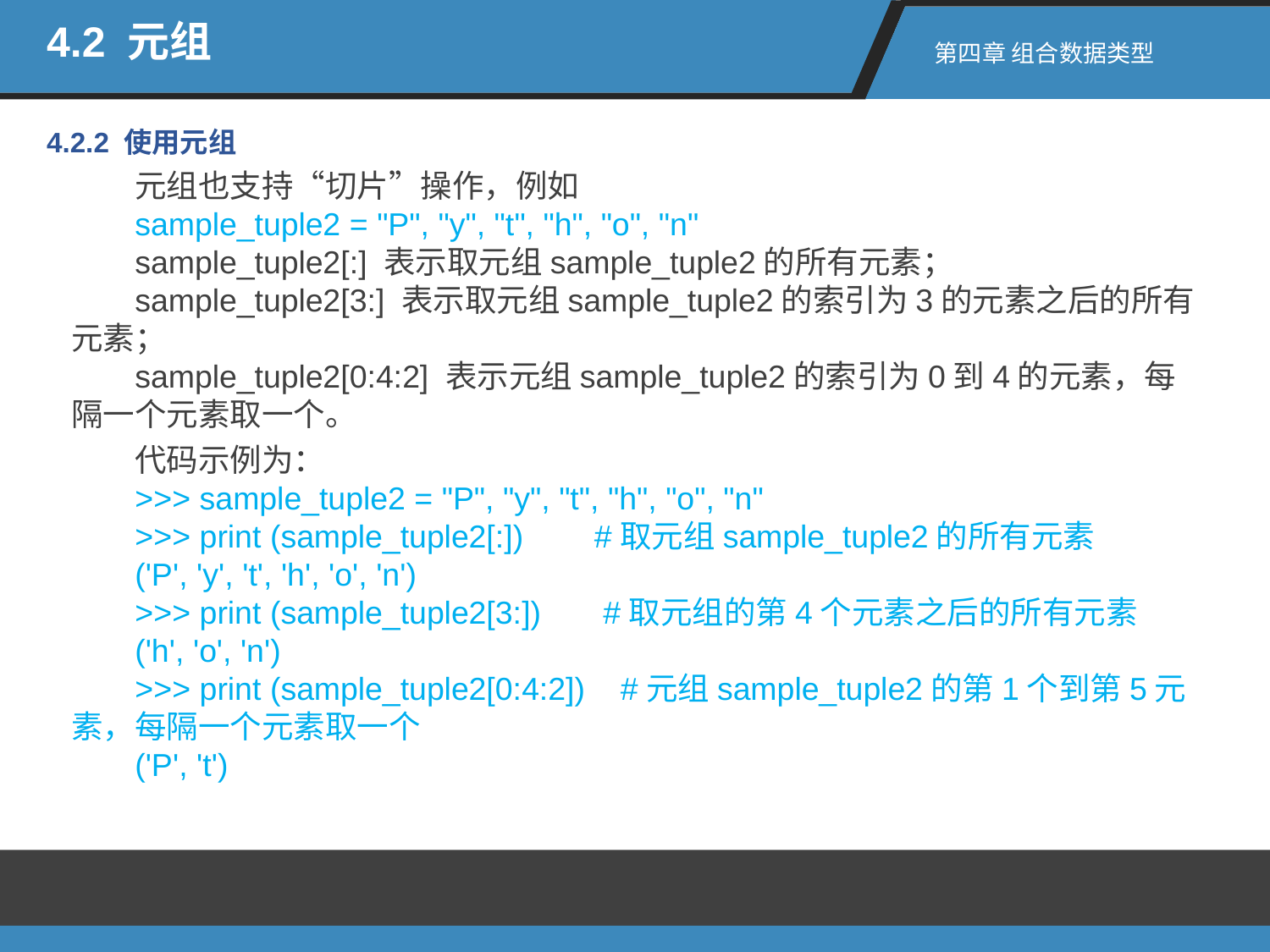

4.2 元组
第四章 组合数据类型
4.2.2 使用元组
元组也支持“切片”操作，例如
sample_tuple2 = "P", "y", "t", "h", "o", "n"
sample_tuple2[:] 表示取元组sample_tuple2的所有元素；
sample_tuple2[3:] 表示取元组sample_tuple2的索引为3的元素之后的所有元素；
sample_tuple2[0:4:2] 表示元组sample_tuple2的索引为0到4的元素，每隔一个元素取一个。
代码示例为：
>>> sample_tuple2 = "P", "y", "t", "h", "o", "n"
>>> print (sample_tuple2[:])        #取元组sample_tuple2的所有元素
('P', 'y', 't', 'h', 'o', 'n')
>>> print (sample_tuple2[3:])       #取元组的第4个元素之后的所有元素
('h', 'o', 'n')
>>> print (sample_tuple2[0:4:2])    #元组sample_tuple2的第1个到第5元素，每隔一个元素取一个
('P', 't')